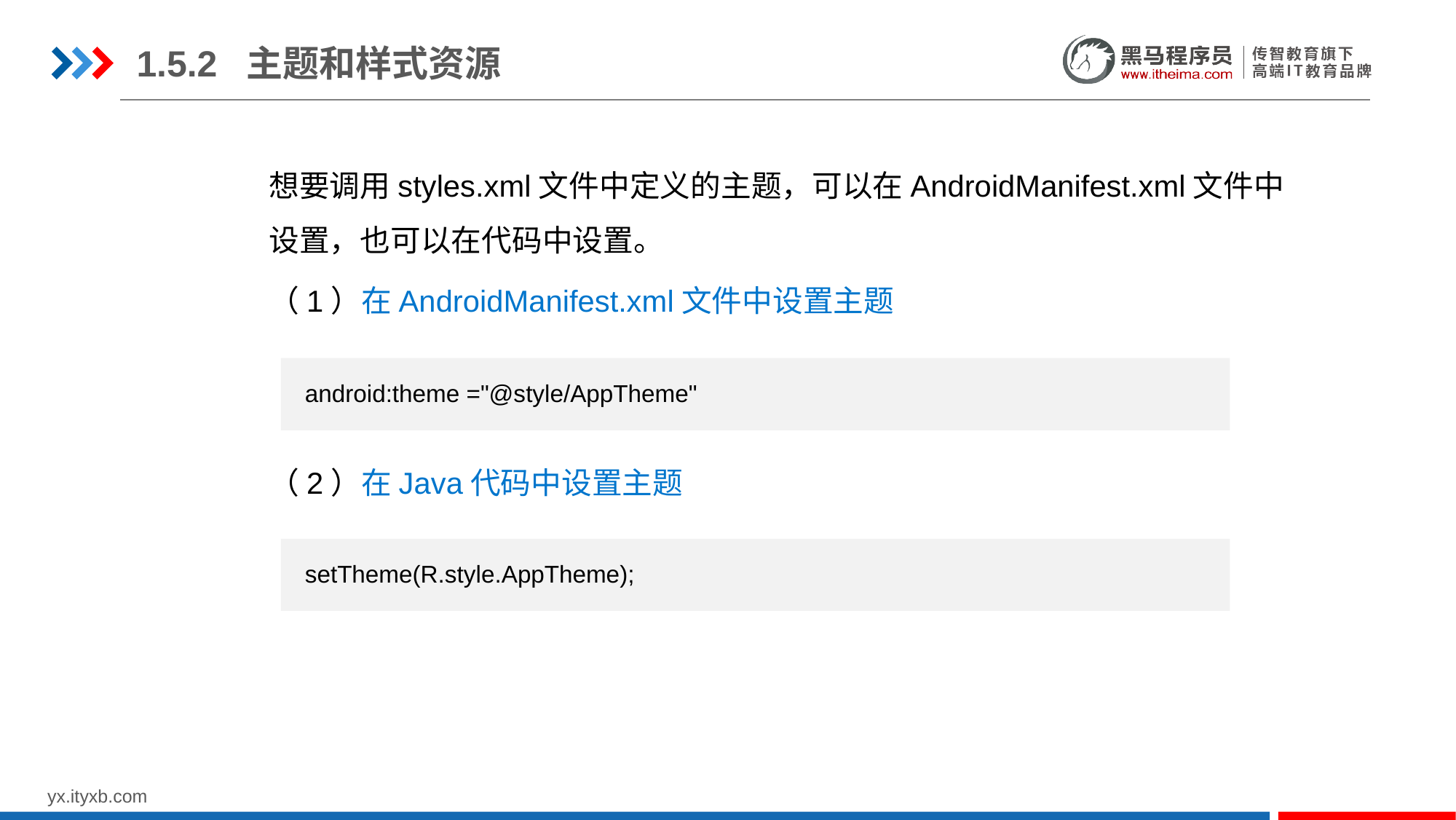

1.5.2  主题和样式资源
想要调用styles.xml文件中定义的主题，可以在AndroidManifest.xml文件中设置，也可以在代码中设置。
（1）在AndroidManifest.xml文件中设置主题

（2）在Java代码中设置主题
  android:theme ="@style/AppTheme"

  setTheme(R.style.AppTheme);